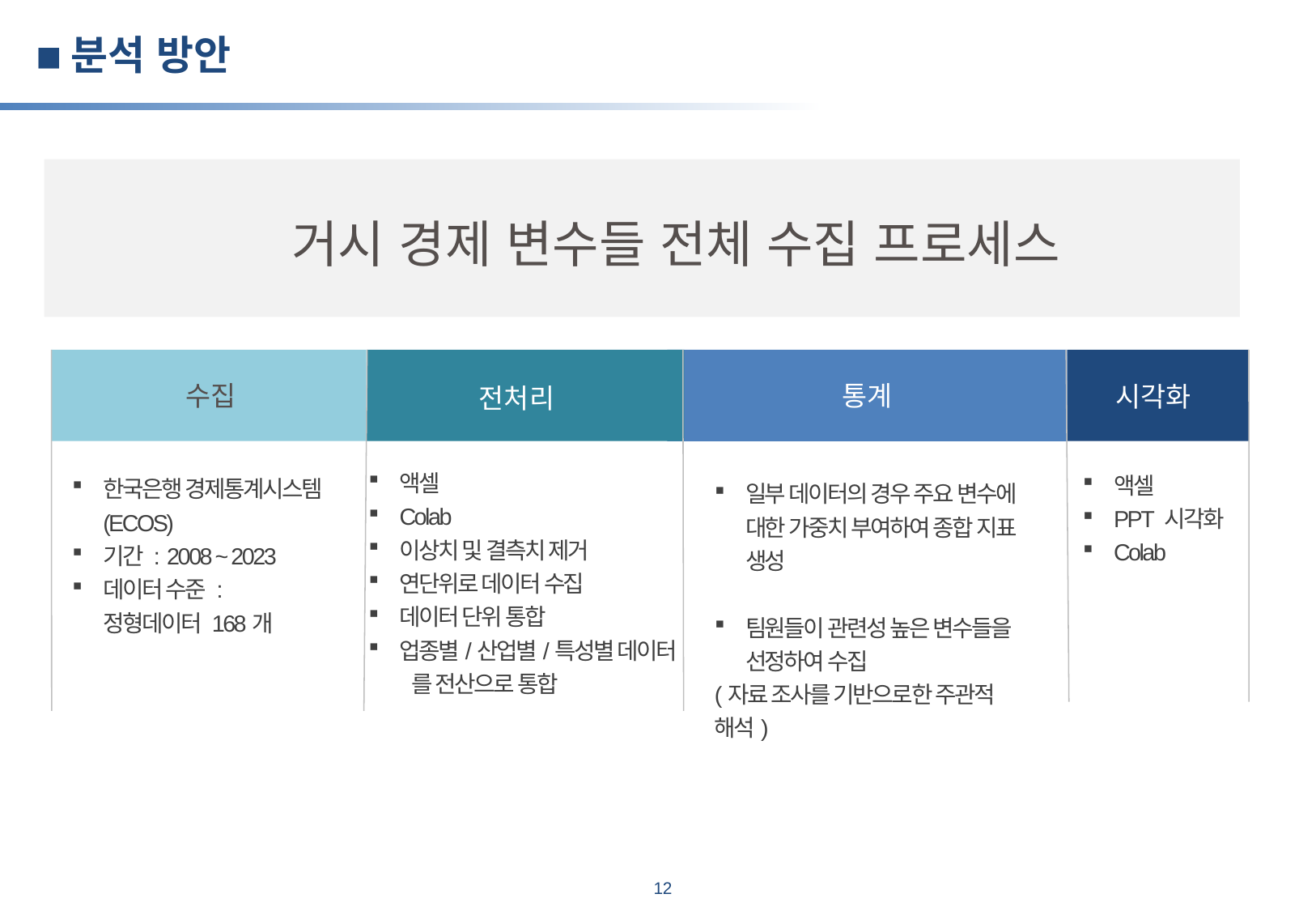

◼분석 방안

거시 경제 변수들 전체 수집 프로세스

통계
수집
시각화
전처리

일부 데이터의 경우 주요 변수에 대한 가중치 부여하여 종합 지표 생성

팀원들이 관련성 높은 변수들을 선정하여 수집
(자료 조사를 기반으로한 주관적 해석)

액셀
Colab
이상치 및 결측치 제거
연단위로 데이터 수집
데이터 단위 통합
업종별/산업별/특성별 데이터
        를 전산으로 통합
액셀
PPT 시각화
Colab
한국은행 경제통계시스템(ECOS)
기간 :  2008 ~ 2023
데이터 수준 : 정형데이터 168개